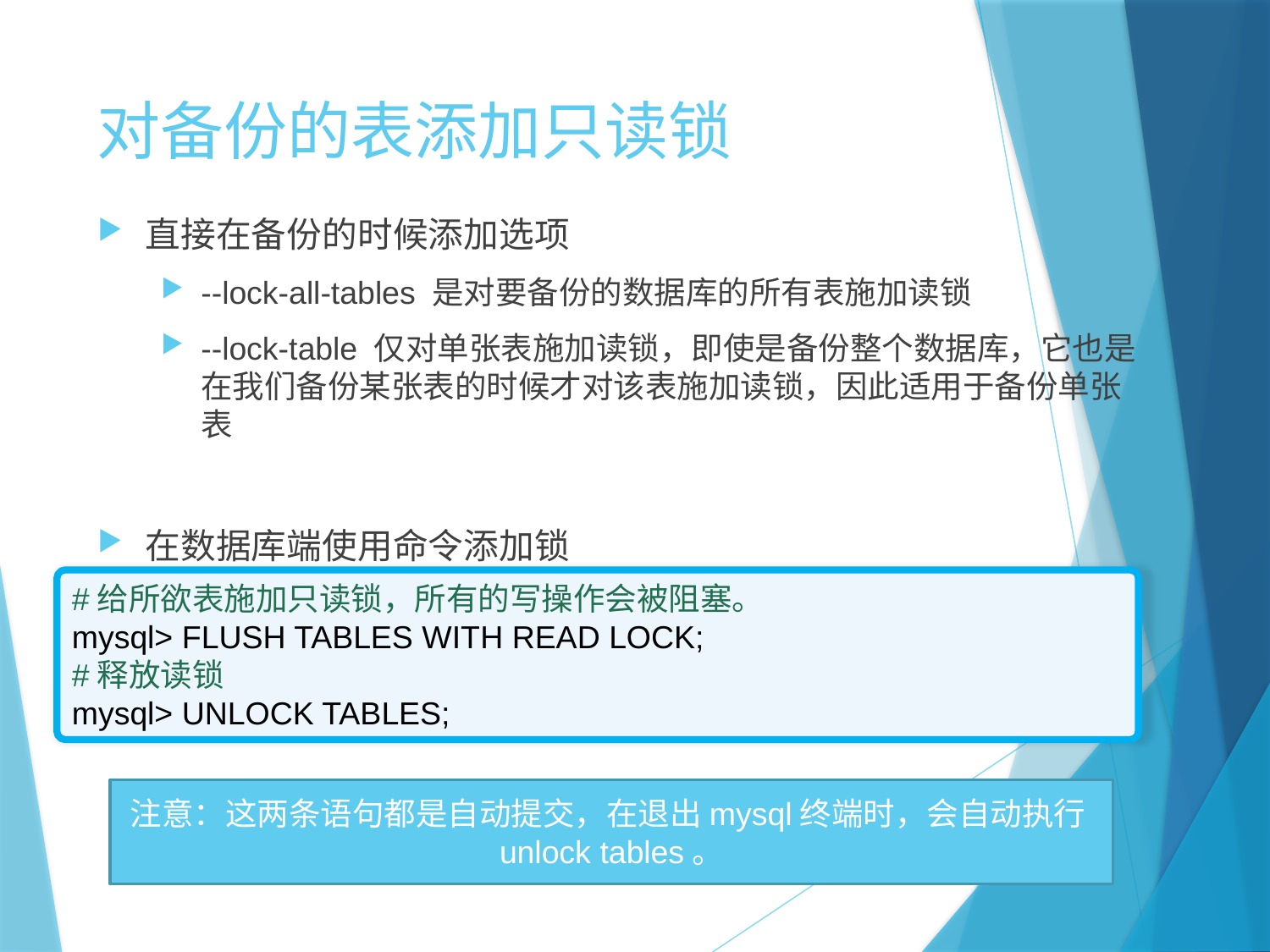

# 对备份的表添加只读锁
直接在备份的时候添加选项
--lock-all-tables 是对要备份的数据库的所有表施加读锁
--lock-table 仅对单张表施加读锁，即使是备份整个数据库，它也是在我们备份某张表的时候才对该表施加读锁，因此适用于备份单张表

在数据库端使用命令添加锁

#给所欲表施加只读锁，所有的写操作会被阻塞。
mysql> FLUSH TABLES WITH READ LOCK;
#释放读锁
mysql> UNLOCK TABLES;
注意：这两条语句都是自动提交，在退出mysql终端时，会自动执行unlock tables。